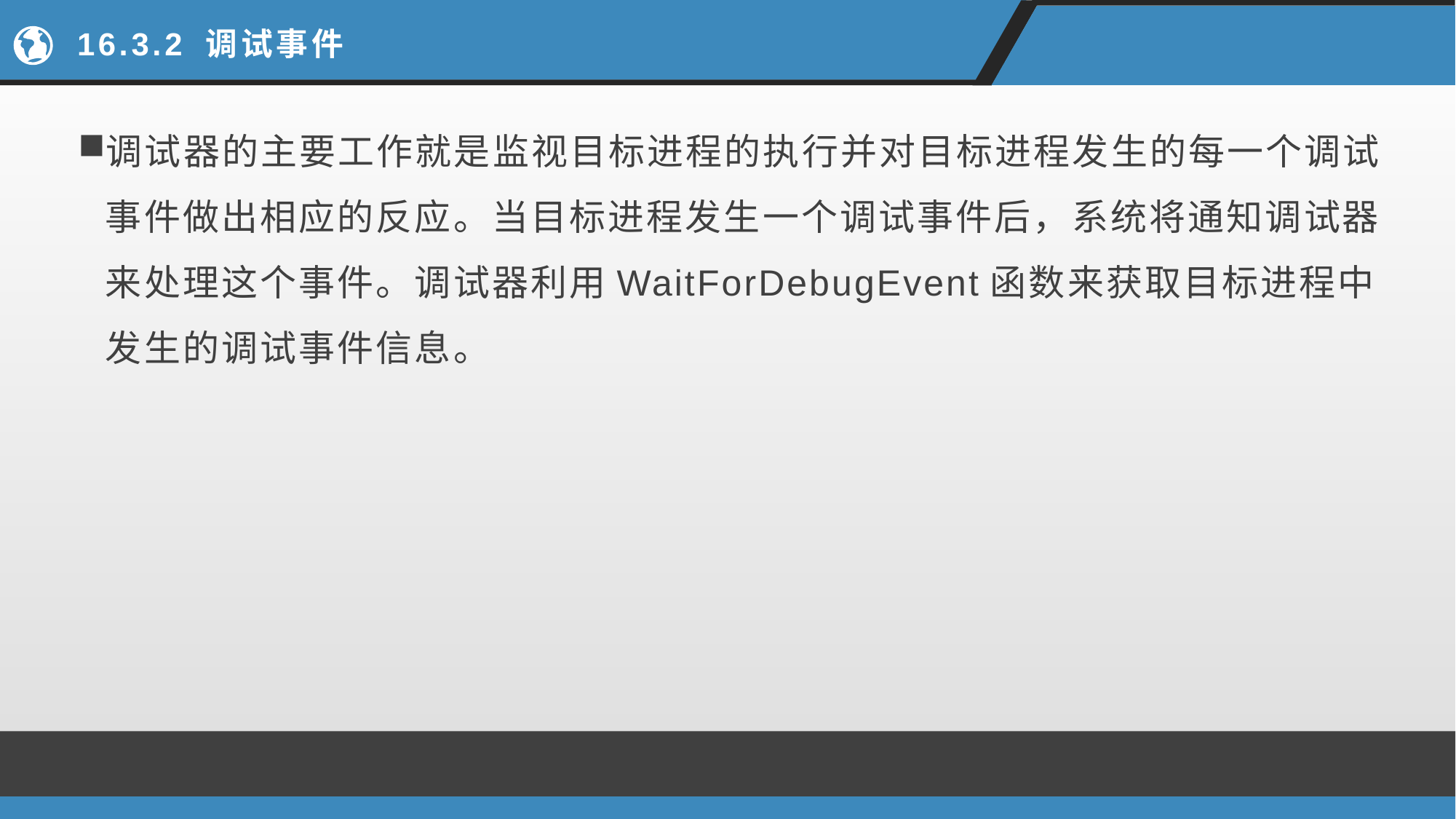

# 16.3.2 调试事件

调试器的主要工作就是监视目标进程的执行并对目标进程发生的每一个调试事件做出相应的反应。当目标进程发生一个调试事件后，系统将通知调试器来处理这个事件。调试器利用WaitForDebugEvent函数来获取目标进程中发生的调试事件信息。